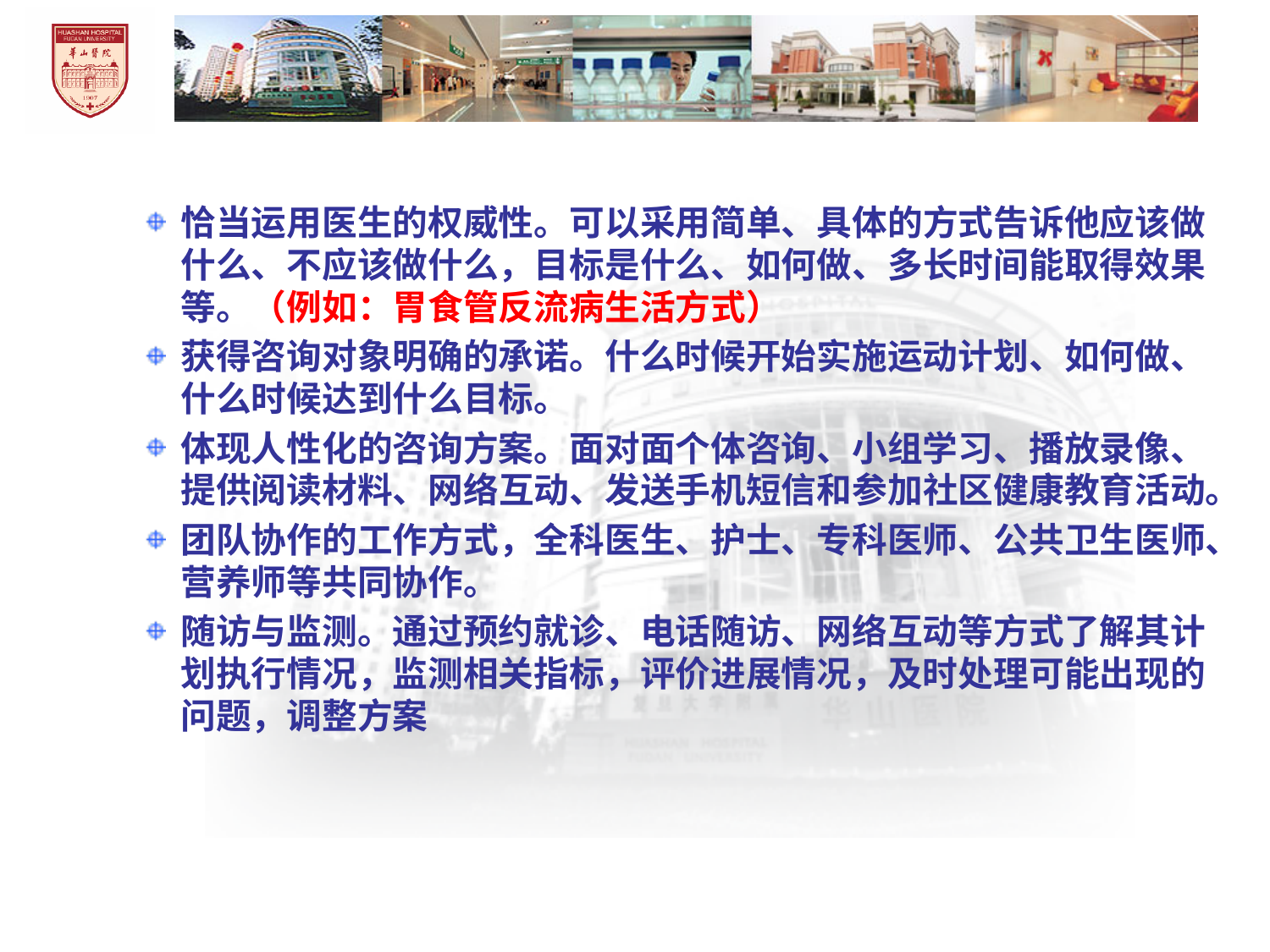

恰当运用医生的权威性。可以采用简单、具体的方式告诉他应该做什么、不应该做什么，目标是什么、如何做、多长时间能取得效果等。（例如：胃食管反流病生活方式）
获得咨询对象明确的承诺。什么时候开始实施运动计划、如何做、什么时候达到什么目标。
体现人性化的咨询方案。面对面个体咨询、小组学习、播放录像、提供阅读材料、网络互动、发送手机短信和参加社区健康教育活动。
团队协作的工作方式，全科医生、护士、专科医师、公共卫生医师、营养师等共同协作。
随访与监测。通过预约就诊、电话随访、网络互动等方式了解其计划执行情况，监测相关指标，评价进展情况，及时处理可能出现的问题，调整方案